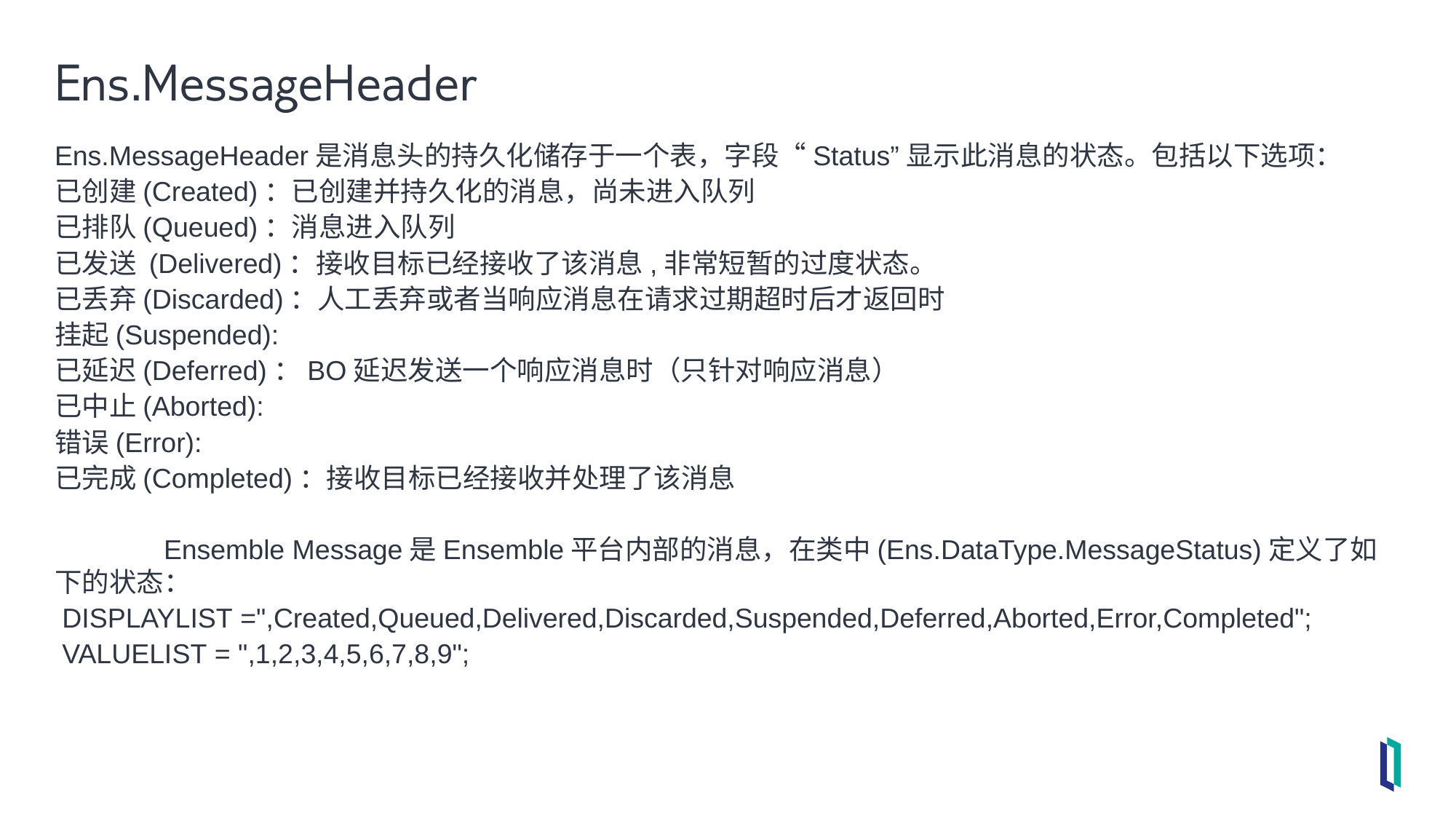

# Ens.MessageHeader
Ens.MessageHeader是消息头的持久化储存于一个表，字段“Status”显示此消息的状态。包括以下选项：
已创建(Created)：已创建并持久化的消息，尚未进入队列
已排队(Queued)：消息进入队列
已发送 (Delivered)：接收目标已经接收了该消息,非常短暂的过度状态。
已丢弃(Discarded)：人工丢弃或者当响应消息在请求过期超时后才返回时
挂起(Suspended):
已延迟(Deferred)：BO延迟发送一个响应消息时（只针对响应消息）
已中止(Aborted):
错误(Error):
已完成(Completed)：接收目标已经接收并处理了该消息

	Ensemble Message是Ensemble平台内部的消息，在类中(Ens.DataType.MessageStatus)定义了如下的状态：
 DISPLAYLIST =",Created,Queued,Delivered,Discarded,Suspended,Deferred,Aborted,Error,Completed";
 VALUELIST = ",1,2,3,4,5,6,7,8,9";